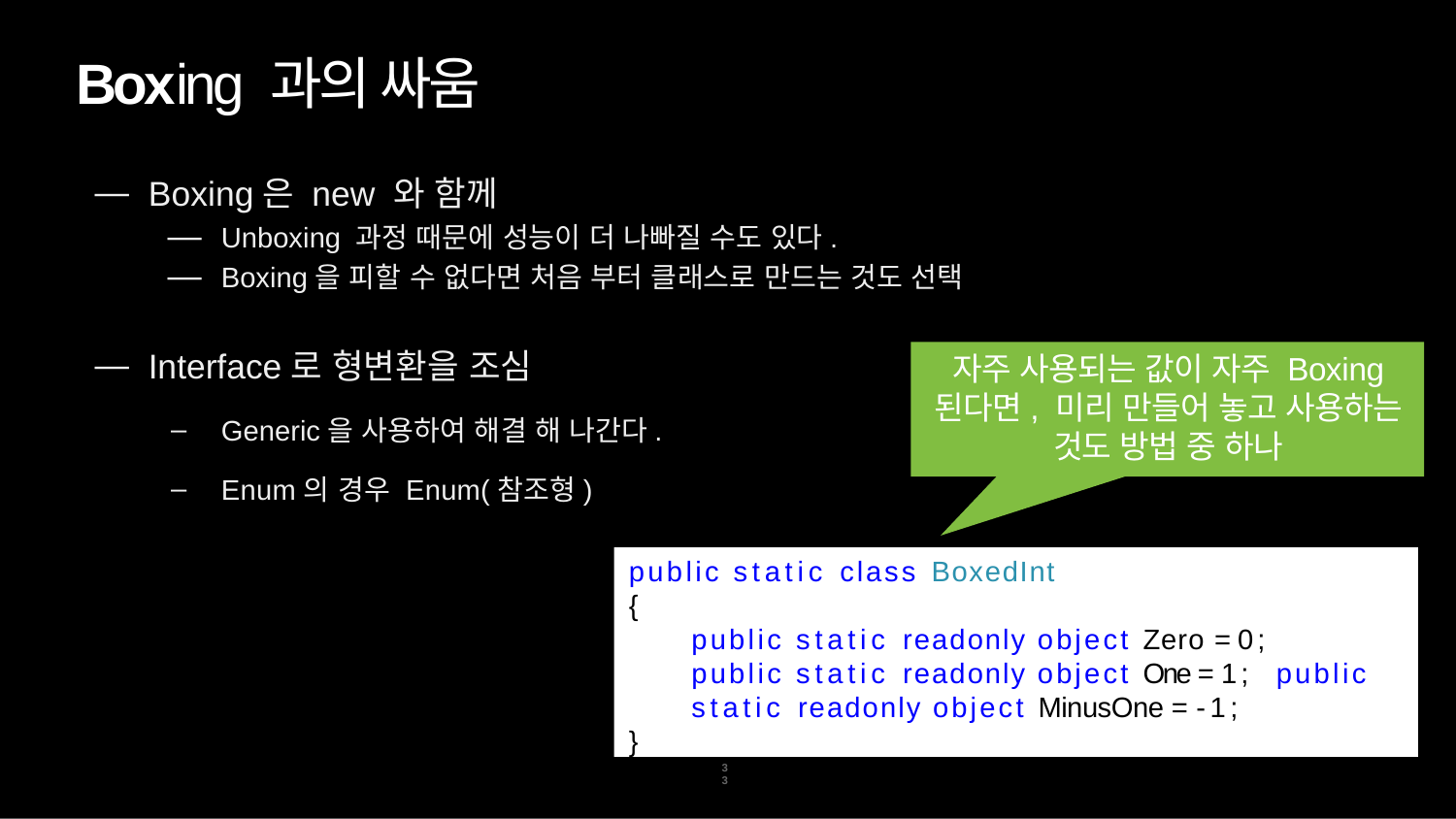

# Boxing 과의 싸움
Boxing은 new 와 함께
Unboxing 과정 때문에 성능이 더 나빠질 수도 있다.
Boxing을 피할 수 없다면 처음 부터 클래스로 만드는 것도 선택

Interface로 형변환을 조심
Generic을 사용하여 해결 해 나간다.
Enum의 경우 Enum(참조형)
자주 사용되는 값이 자주 Boxing 된다면, 미리 만들어 놓고 사용하는 것도 방법 중 하나
public static class BoxedInt
{
public static readonly object Zero = 0;  public static readonly object One = 1;  public static readonly object MinusOne = -1;
}
33